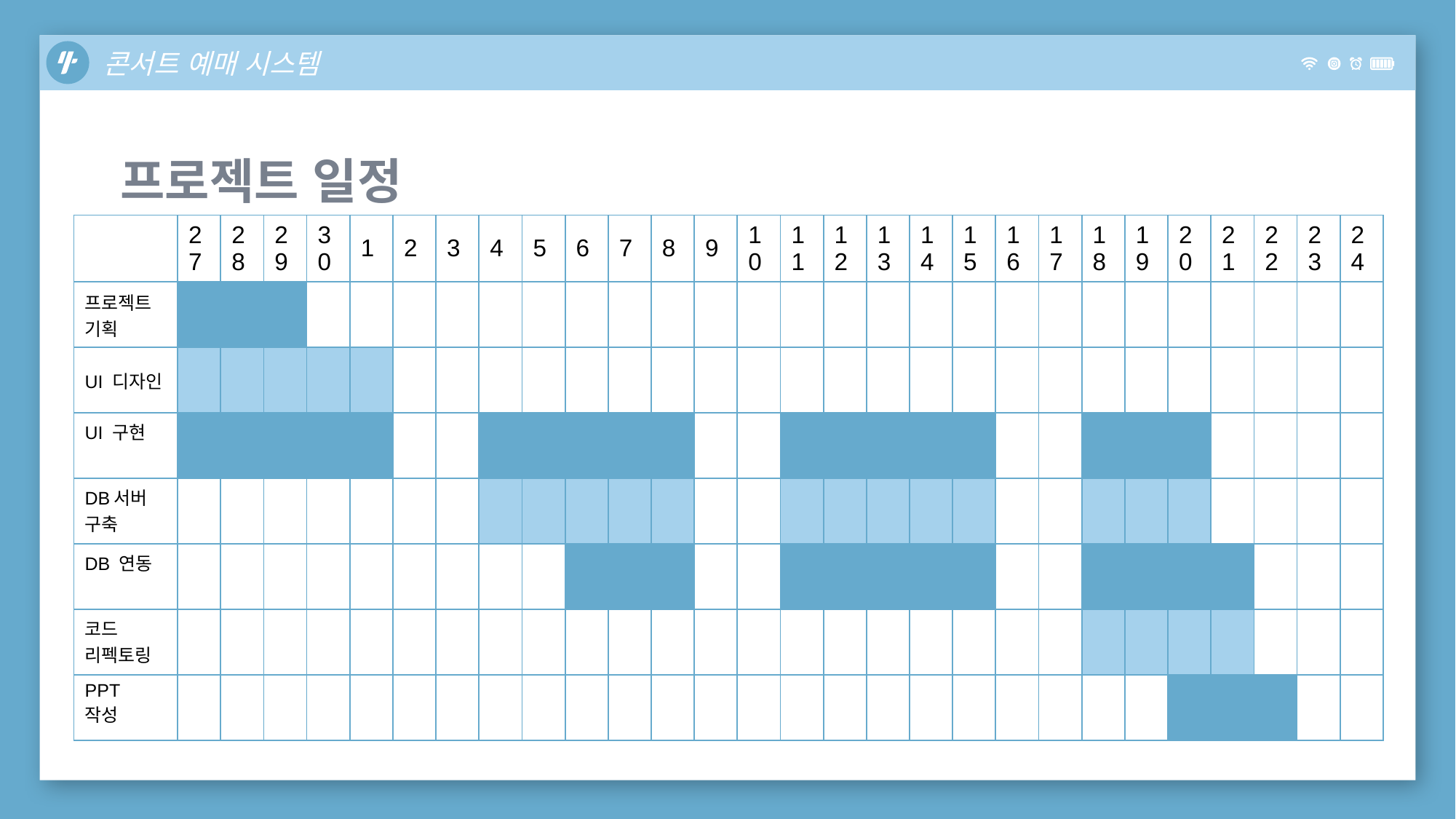

콘서트 예매 시스템

프로젝트 일정
|  | 27 | 28 | 29 | 30 | 1 | 2 | 3 | 4 | 5 | 6 | 7 | 8 | 9 | 10 | 11 | 12 | 13 | 14 | 15 | 16 | 17 | 18 | 19 | 20 | 21 | 22 | 23 | 24 |
| --- | --- | --- | --- | --- | --- | --- | --- | --- | --- | --- | --- | --- | --- | --- | --- | --- | --- | --- | --- | --- | --- | --- | --- | --- | --- | --- | --- | --- |
| 프로젝트 기획 |  |  |  |  |  |  |  |  |  |  |  |  |  |  |  |  |  |  |  |  |  |  |  |  |  |  |  |  |
| UI 디자인 |  |  |  |  |  |  |  |  |  |  |  |  |  |  |  |  |  |  |  |  |  |  |  |  |  |  |  |  |
| UI 구현 |  |  |  |  |  |  |  |  |  |  |  |  |  |  |  |  |  |  |  |  |  |  |  |  |  |  |  |  |
| DB서버 구축 |  |  |  |  |  |  |  |  |  |  |  |  |  |  |  |  |  |  |  |  |  |  |  |  |  |  |  |  |
| DB 연동 |  |  |  |  |  |  |  |  |  |  |  |  |  |  |  |  |  |  |  |  |  |  |  |  |  |  |  |  |
| 코드 리펙토링 |  |  |  |  |  |  |  |  |  |  |  |  |  |  |  |  |  |  |  |  |  |  |  |  |  |  |  |  |
| PPT 작성 |  |  |  |  |  |  |  |  |  |  |  |  |  |  |  |  |  |  |  |  |  |  |  |  |  |  |  |  |